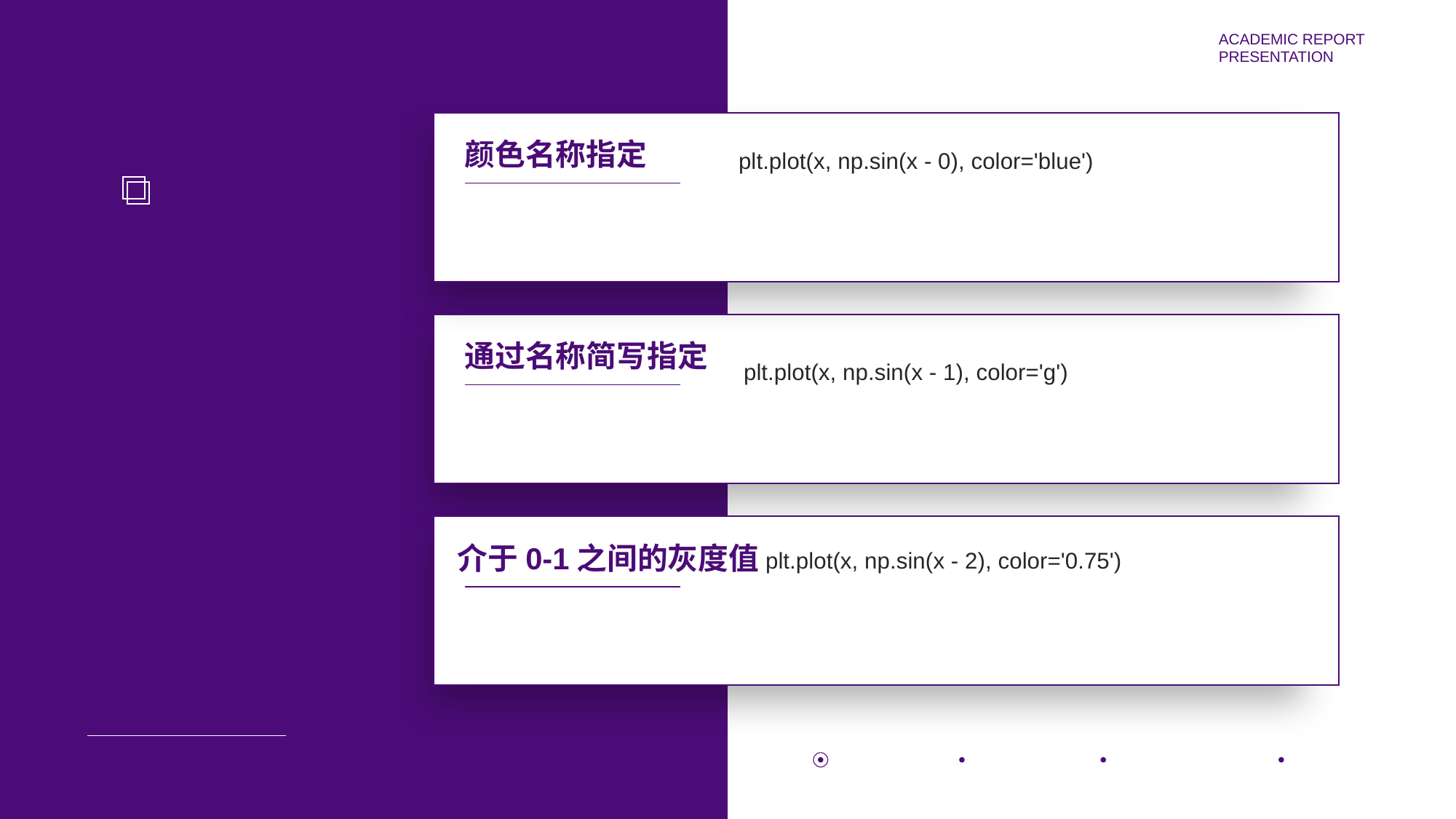

颜色名称指定
plt.plot(x, np.sin(x - 0), color='blue')

通过名称简写指定
plt.plot(x, np.sin(x - 1), color='g')

介于0-1之间的灰度值
plt.plot(x, np.sin(x - 2), color='0.75')